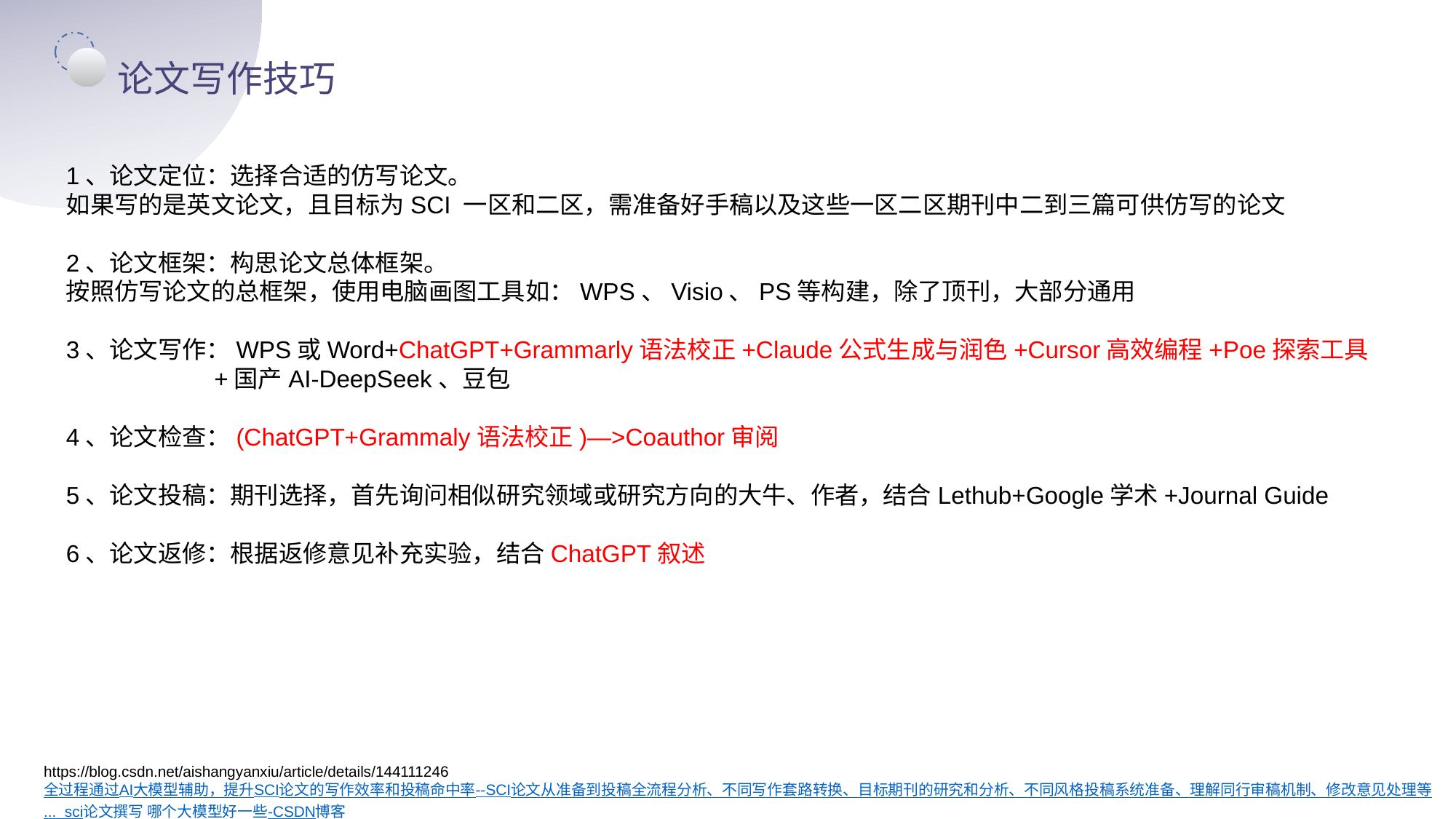

论文写作技巧

1、论文定位：选择合适的仿写论文。
如果写的是英文论文，且目标为SCI 一区和二区，需准备好手稿以及这些一区二区期刊中二到三篇可供仿写的论文

2、论文框架：构思论文总体框架。
按照仿写论文的总框架，使用电脑画图工具如：WPS、Visio、PS等构建，除了顶刊，大部分通用

3、论文写作：WPS或Word+ChatGPT+Grammarly语法校正+Claude公式生成与润色+Cursor高效编程+Poe探索工具
                      +国产AI-DeepSeek、豆包

4、论文检查：(ChatGPT+Grammaly语法校正)—>Coauthor审阅

5、论文投稿：期刊选择，首先询问相似研究领域或研究方向的大牛、作者，结合Lethub+Google学术+Journal Guide

6、论文返修：根据返修意见补充实验，结合ChatGPT叙述

https://blog.csdn.net/aishangyanxiu/article/details/144111246
全过程通过AI大模型辅助，提升SCI论文的写作效率和投稿命中率--SCI论文从准备到投稿全流程分析、不同写作套路转换、目标期刊的研究和分析、不同风格投稿系统准备、理解同行审稿机制、修改意见处理等..._sci论文撰写 哪个大模型好一些-CSDN博客